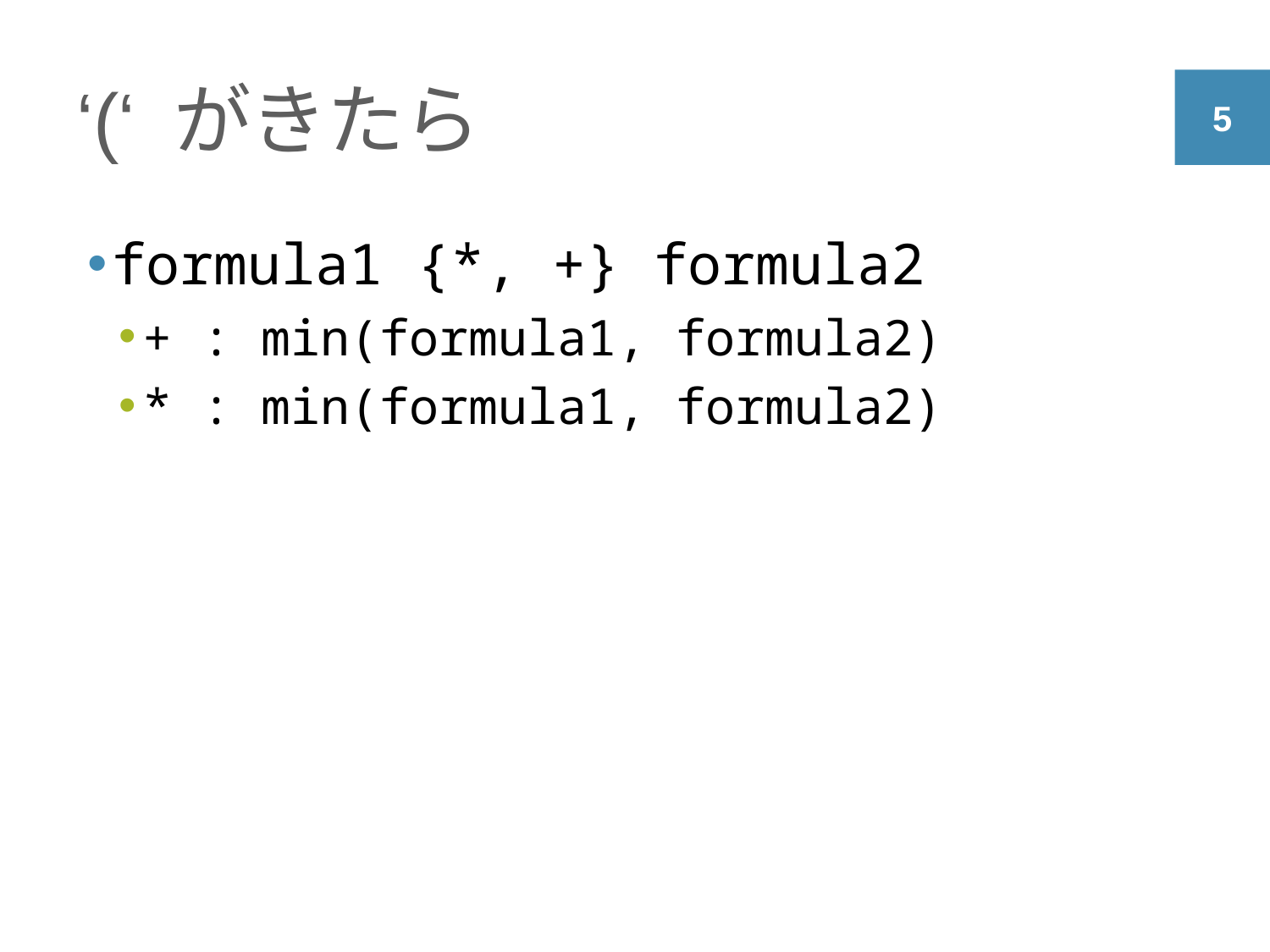

# ‘(‘ がきたら
formula1 {*, +} formula2
+ : min(formula1, formula2)
* : min(formula1, formula2)